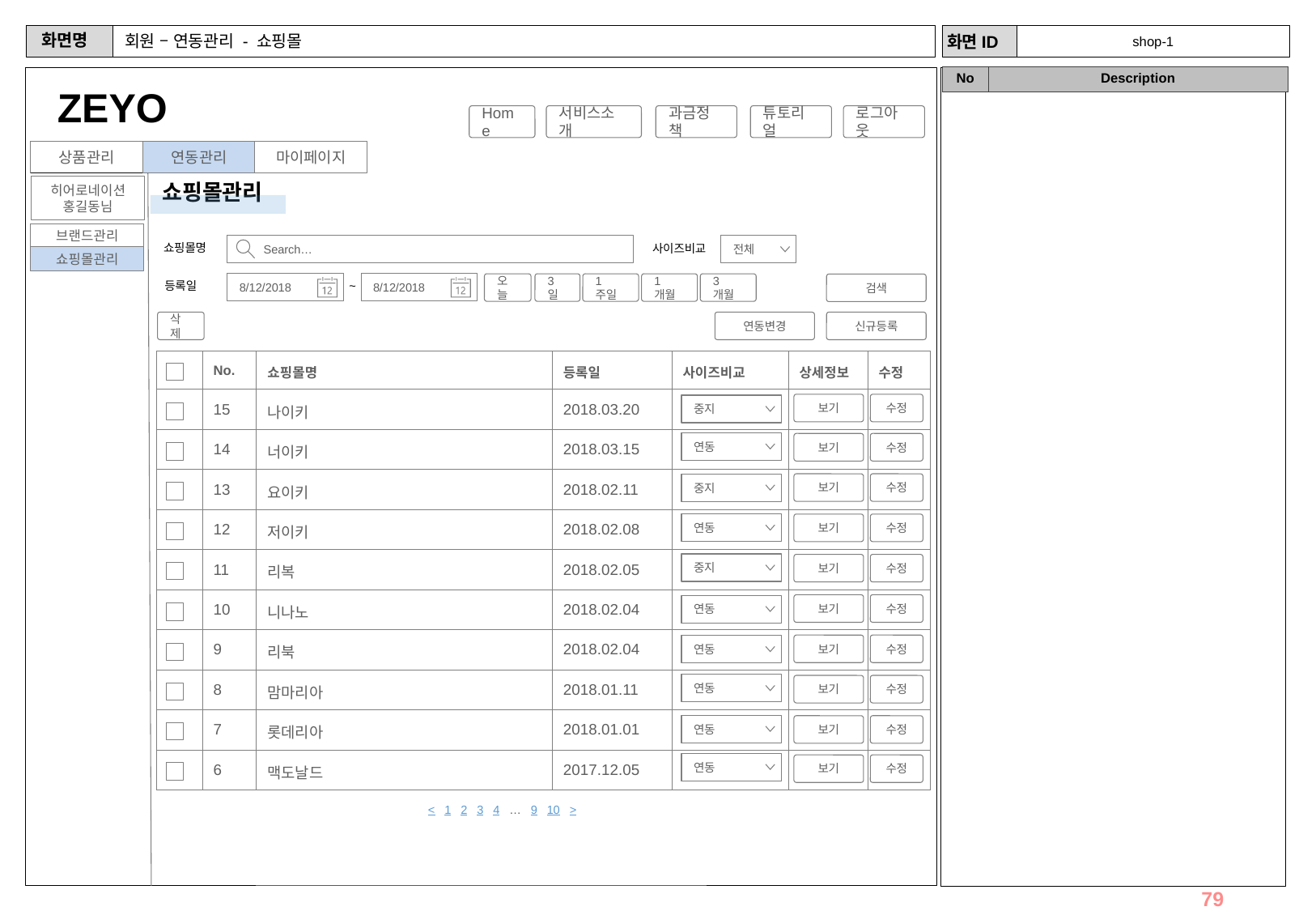

# 회원 – 연동관리 - 쇼핑몰
shop-1
ZEYO
Home
서비스소개
과금정책
튜토리얼
로그아웃
상품관리
연동관리
마이페이지
쇼핑몰관리

히어로네이션
홍길동님
브랜드관리
쇼핑몰명
Search…

사이즈비교
전체

쇼핑몰관리
등록일
~
8/12/2018

8/12/2018

오늘
3일
1주일
1개월
3개월
검색
삭제
연동변경
신규등록
|  | No. | 쇼핑몰명 | 등록일 | 사이즈비교 | 상세정보 | 수정 |
| --- | --- | --- | --- | --- | --- | --- |
|  | 15 | 나이키 | 2018.03.20 |  |  |  |
|  | 14 | 너이키 | 2018.03.15 |  |  |  |
|  | 13 | 요이키 | 2018.02.11 |  |  |  |
|  | 12 | 저이키 | 2018.02.08 |  |  |  |
|  | 11 | 리복 | 2018.02.05 |  |  |  |
|  | 10 | 니나노 | 2018.02.04 |  |  |  |
|  | 9 | 리북 | 2018.02.04 |  |  |  |
|  | 8 | 맘마리아 | 2018.01.11 |  |  |  |
|  | 7 | 롯데리아 | 2018.01.01 |  |  |  |
|  | 6 | 맥도날드 | 2017.12.05 |  |  |  |

보기
수정
중지

연동

보기
수정

보기
수정
중지

연동

보기
수정

중지

보기
수정

보기
수정
연동

보기
수정
연동

연동

보기
수정

연동

보기
수정

연동

보기
수정

<   1   2   3   4   …   9   10   >
79